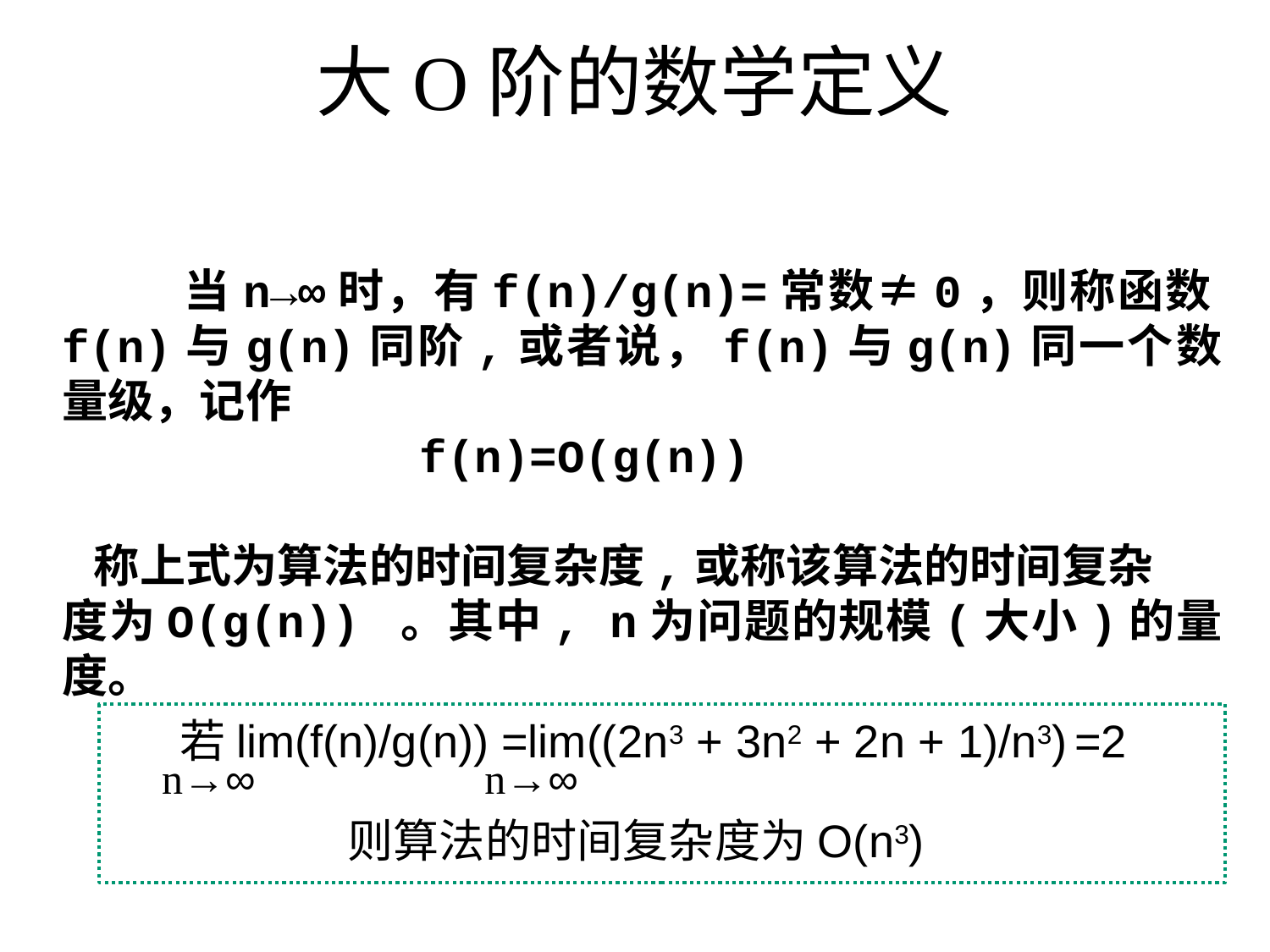

# 大O阶的数学定义

         当n→∞时，有f(n)/g(n)=常数≠0，则称函数f(n)与g(n)同阶,或者说，f(n)与g(n)同一个数量级，记作
             f(n)=O(g(n))

  称上式为算法的时间复杂度,或称该算法的时间复杂
度为O(g(n)) 。其中, n为问题的规模(大小)的量度。

若lim(f(n)/g(n)) =lim((2n3 + 3n2 + 2n + 1)/n3) =2
n→∞
n→∞
则算法的时间复杂度为O(n3)